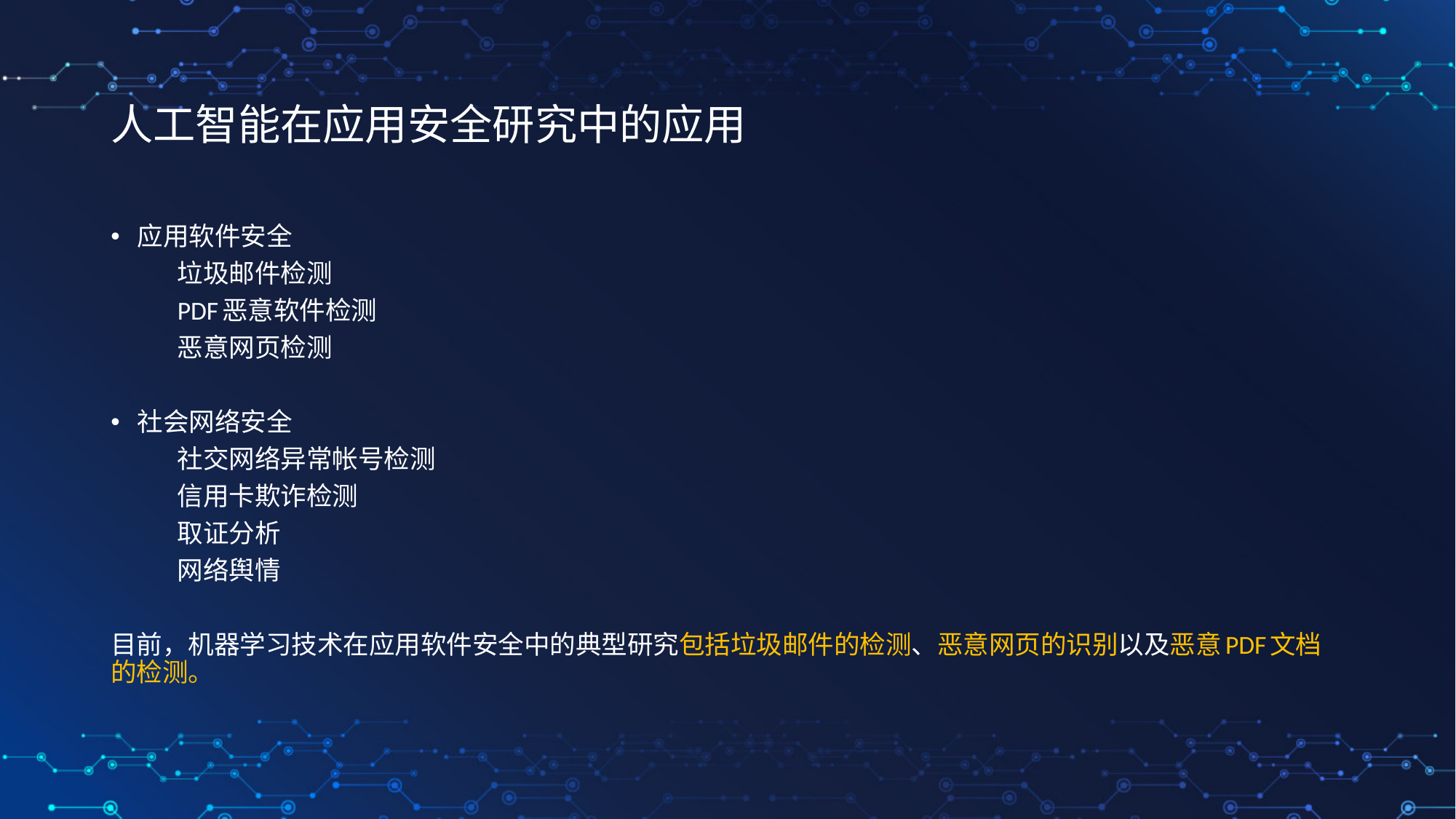

# 人工智能在应用安全研究中的应用
应用软件安全
 	垃圾邮件检测
	PDF恶意软件检测
	恶意网页检测

社会网络安全
	社交网络异常帐号检测
	信用卡欺诈检测
	取证分析
	网络舆情

目前，机器学习技术在应用软件安全中的典型研究包括垃圾邮件的检测、恶意网页的识别以及恶意PDF文档的检测。